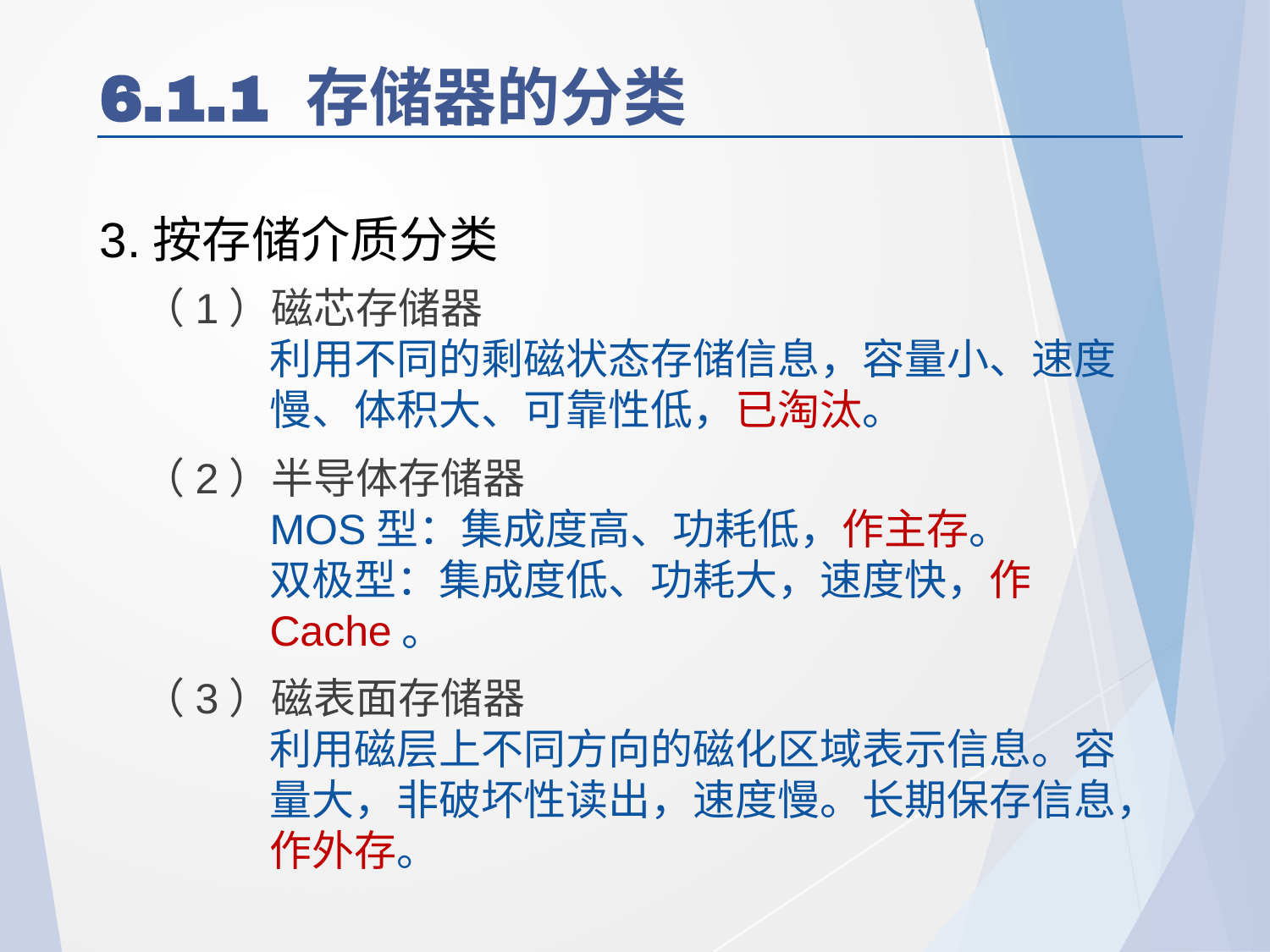

# 6.1.1 存储器的分类
3.按存储介质分类
（1）磁芯存储器
利用不同的剩磁状态存储信息，容量小、速度慢、体积大、可靠性低，已淘汰。
（2）半导体存储器
MOS型：集成度高、功耗低，作主存。
双极型：集成度低、功耗大，速度快，作Cache。
（3）磁表面存储器
利用磁层上不同方向的磁化区域表示信息。容量大，非破坏性读出，速度慢。长期保存信息，作外存。